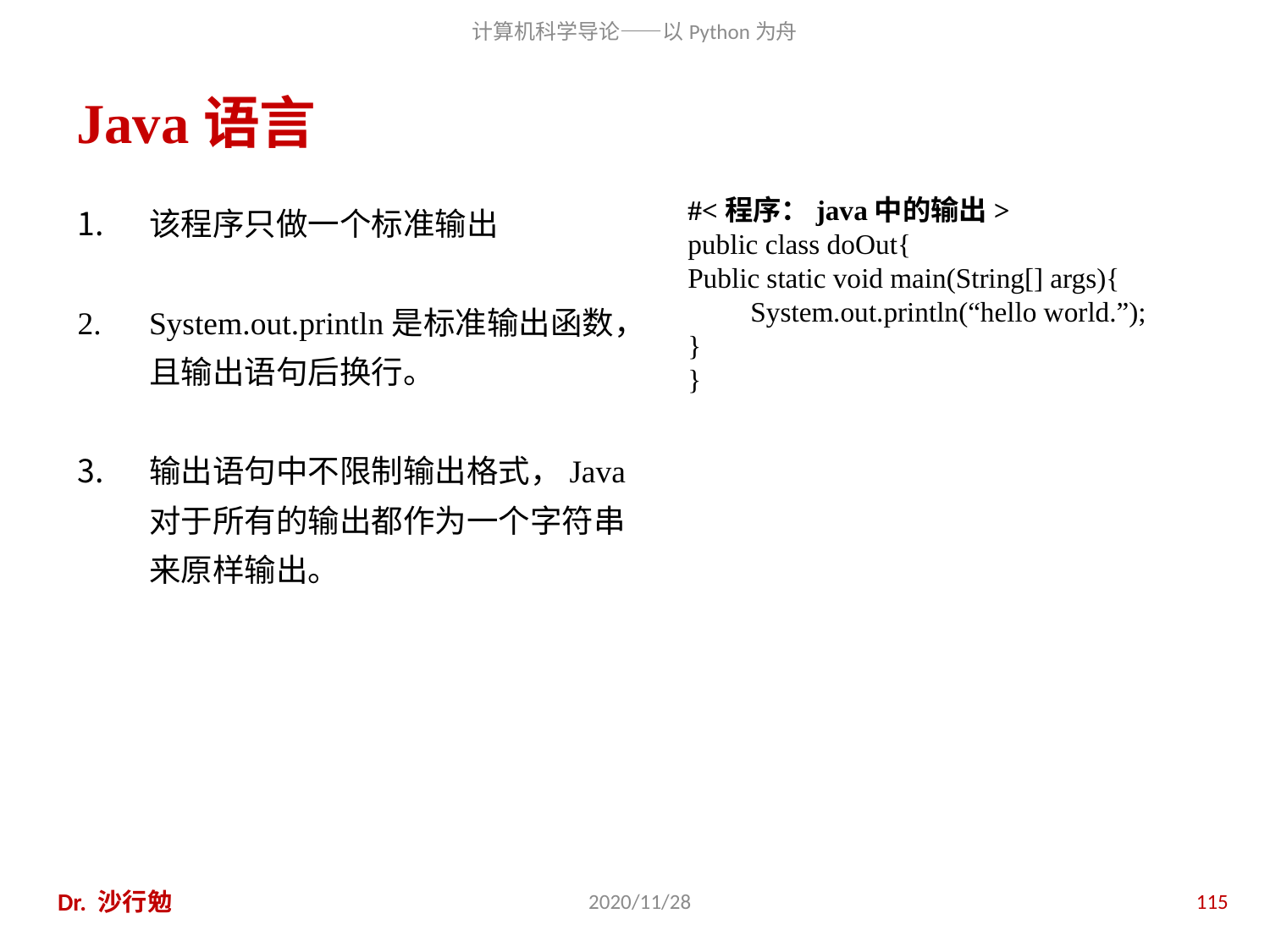

# Java语言
该程序只做一个标准输出

System.out.println是标准输出函数，且输出语句后换行。

输出语句中不限制输出格式，Java对于所有的输出都作为一个字符串来原样输出。

#<程序：java中的输出>
public class doOut{
Public static void main(String[] args){
         System.out.println(“hello world.”);
}
}
Dr. 沙行勉
2020/11/28
115